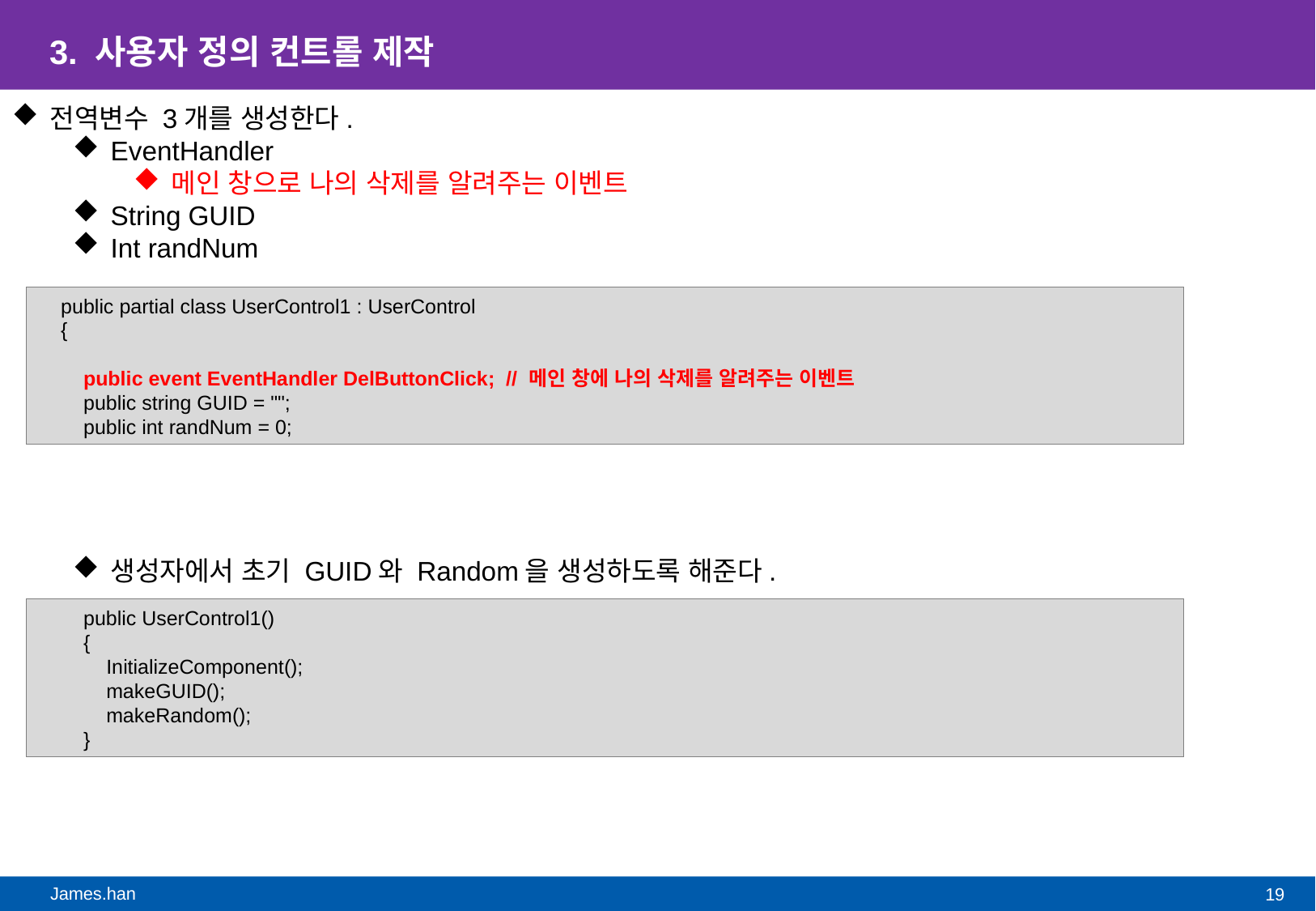

# 3. 사용자 정의 컨트롤 제작
전역변수 3개를 생성한다.
EventHandler
메인 창으로 나의 삭제를 알려주는 이벤트
String GUID
Int randNum

생성자에서 초기 GUID와 Random을 생성하도록 해준다.
    public partial class UserControl1 : UserControl
    {

        public event EventHandler DelButtonClick;  // 메인 창에 나의 삭제를 알려주는 이벤트
        public string GUID = "";
        public int randNum = 0;
        public UserControl1()
        {
            InitializeComponent();
            makeGUID();
            makeRandom();
        }
19